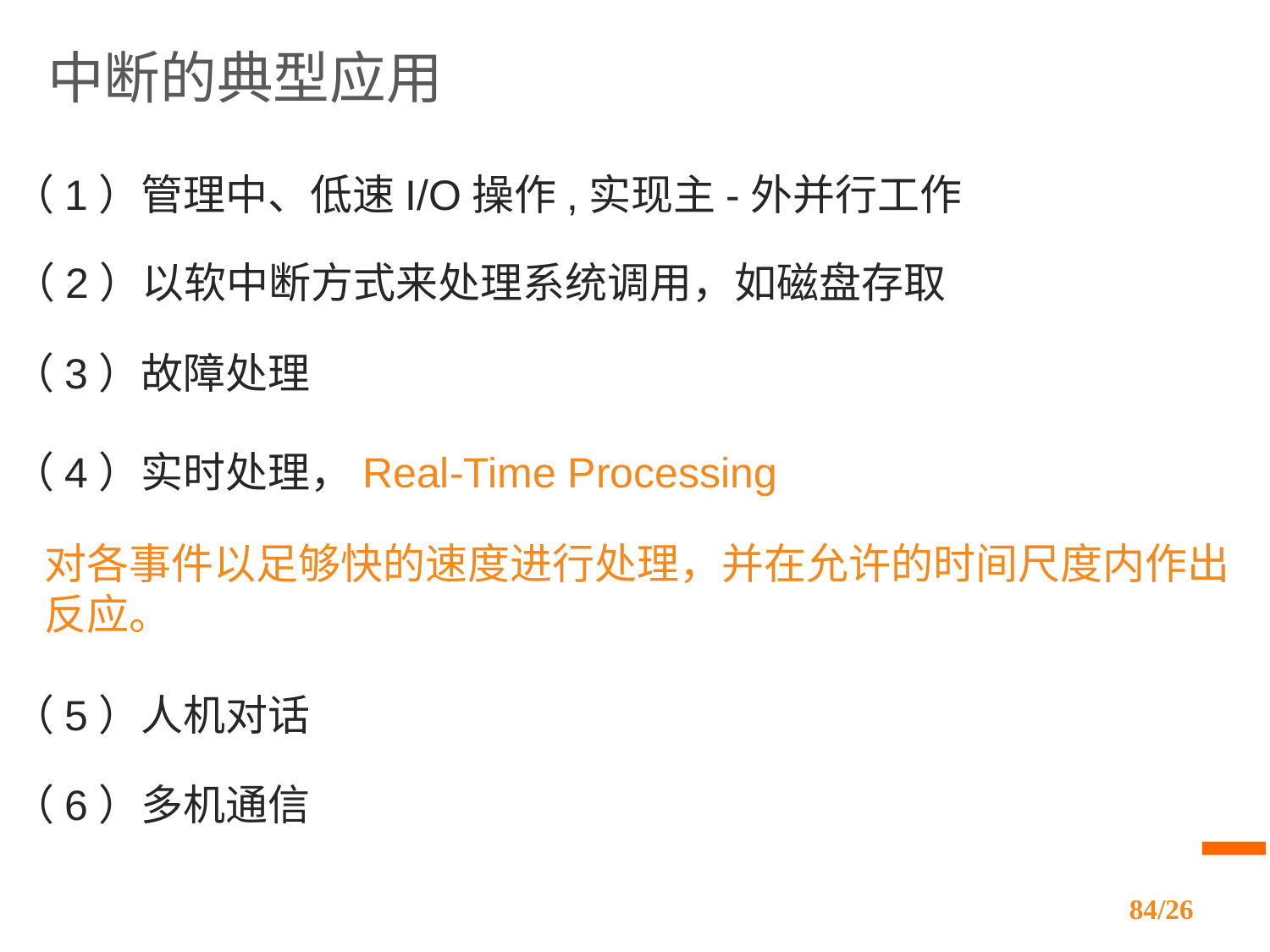

中断的典型应用
（1）管理中、低速I/O操作,实现主-外并行工作
（2）以软中断方式来处理系统调用，如磁盘存取
（3）故障处理
（4）实时处理，Real-Time Processing
对各事件以足够快的速度进行处理，并在允许的时间尺度内作出反应。
（5）人机对话
（6）多机通信
84/26